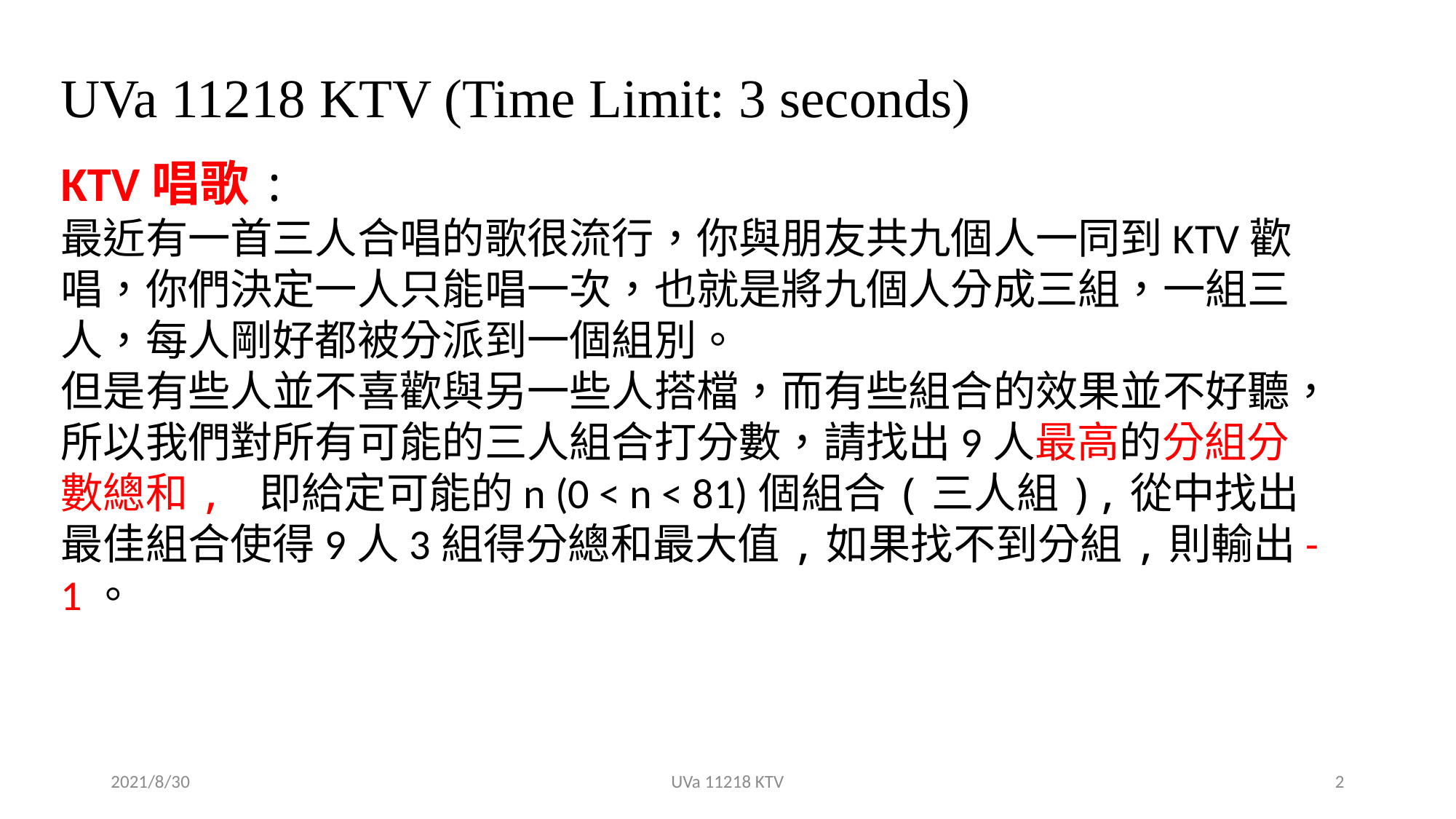

# UVa 11218 KTV (Time Limit: 3 seconds)
KTV唱歌:
最近有一首三人合唱的歌很流行，你與朋友共九個人一同到KTV歡唱，你們決定一人只能唱一次，也就是將九個人分成三組，一組三人，每人剛好都被分派到一個組別。
但是有些人並不喜歡與另一些人搭檔，而有些組合的效果並不好聽，所以我們對所有可能的三人組合打分數，請找出9人最高的分組分數總和, 即給定可能的n (0 < n < 81)個組合(三人組),從中找出最佳組合使得9人3組得分總和最大值,如果找不到分組,則輸出-1。
2021/8/30
UVa 11218 KTV
2